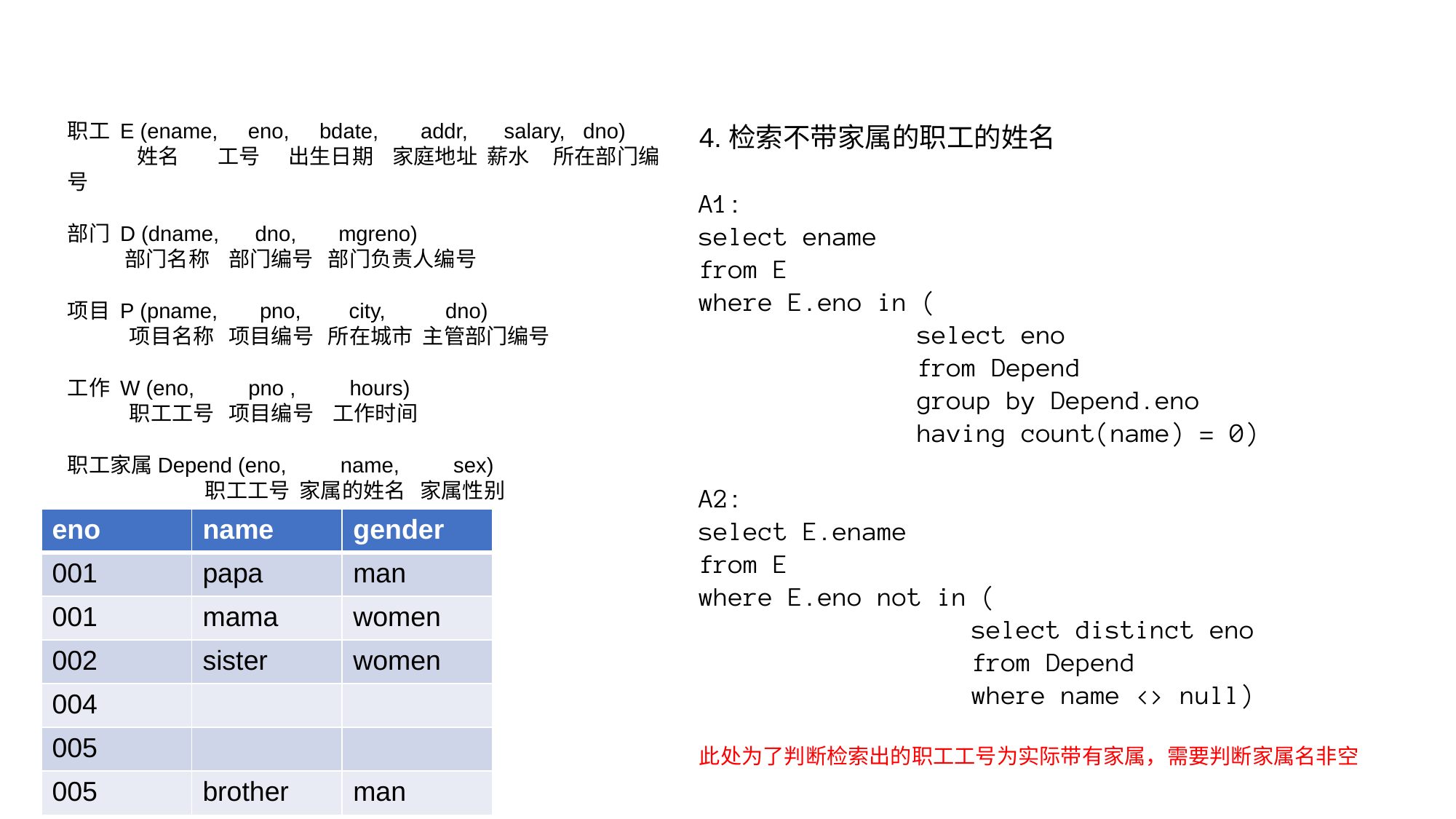

职工 E (ename,     eno,     bdate,       addr,      salary,   dno)
	     姓名        工号      出生日期    家庭地址  薪水     所在部门编号

部门 D (dname,      dno,       mgreno)
           部门名称    部门编号   部门负责人编号

项目 P (pname,       pno,        city,          dno)
            项目名称   项目编号   所在城市  主管部门编号

工作 W (eno,         pno ,         hours)
            职工工号   项目编号    工作时间

职工家属Depend (eno,         name,         sex)
                            职工工号  家属的姓名   家属性别
4.检索不带家属的职工的姓名

A1:
select ename
from E
where E.eno in (
select eno
from Depend
group by Depend.eno
having count(name) = 0)

A2:
select E.ename
from E
where E.eno not in (
select distinct eno
from Depend
where name <> null)

此处为了判断检索出的职工工号为实际带有家属，需要判断家属名非空
| eno | name | gender |
| --- | --- | --- |
| 001 | papa | man |
| 001 | mama | women |
| 002 | sister | women |
| 004 |  |  |
| 005 |  |  |
| 005 | brother | man |